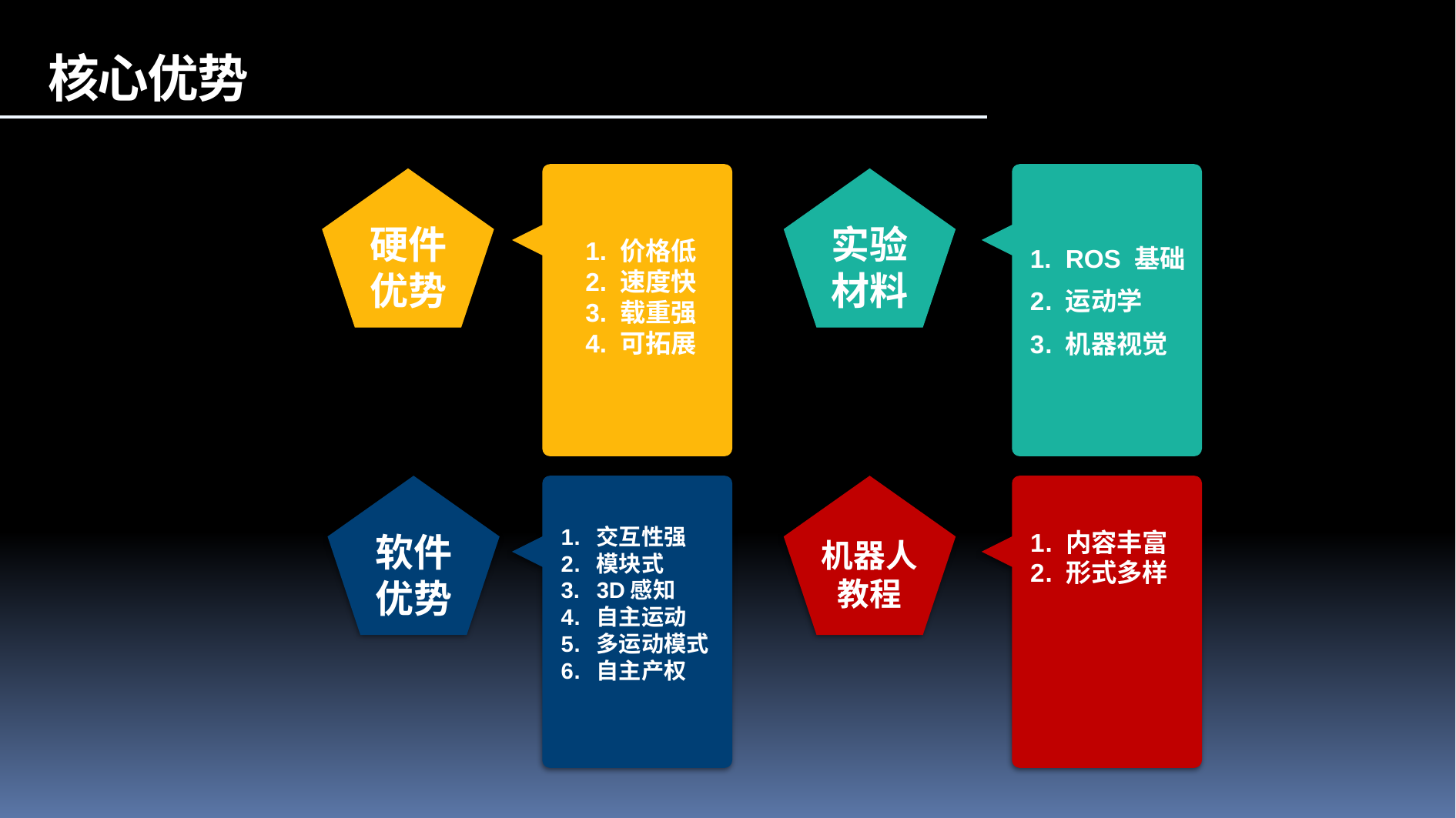

核心优势

硬件优势
实验材料
1. 价格低
2. 速度快
3. 载重强
4. 可拓展

ROS 基础
运动学
机器视觉

软件优势
机器人教程
交互性强
模块式
3D感知
自主运动
多运动模式
自主产权

内容丰富
形式多样